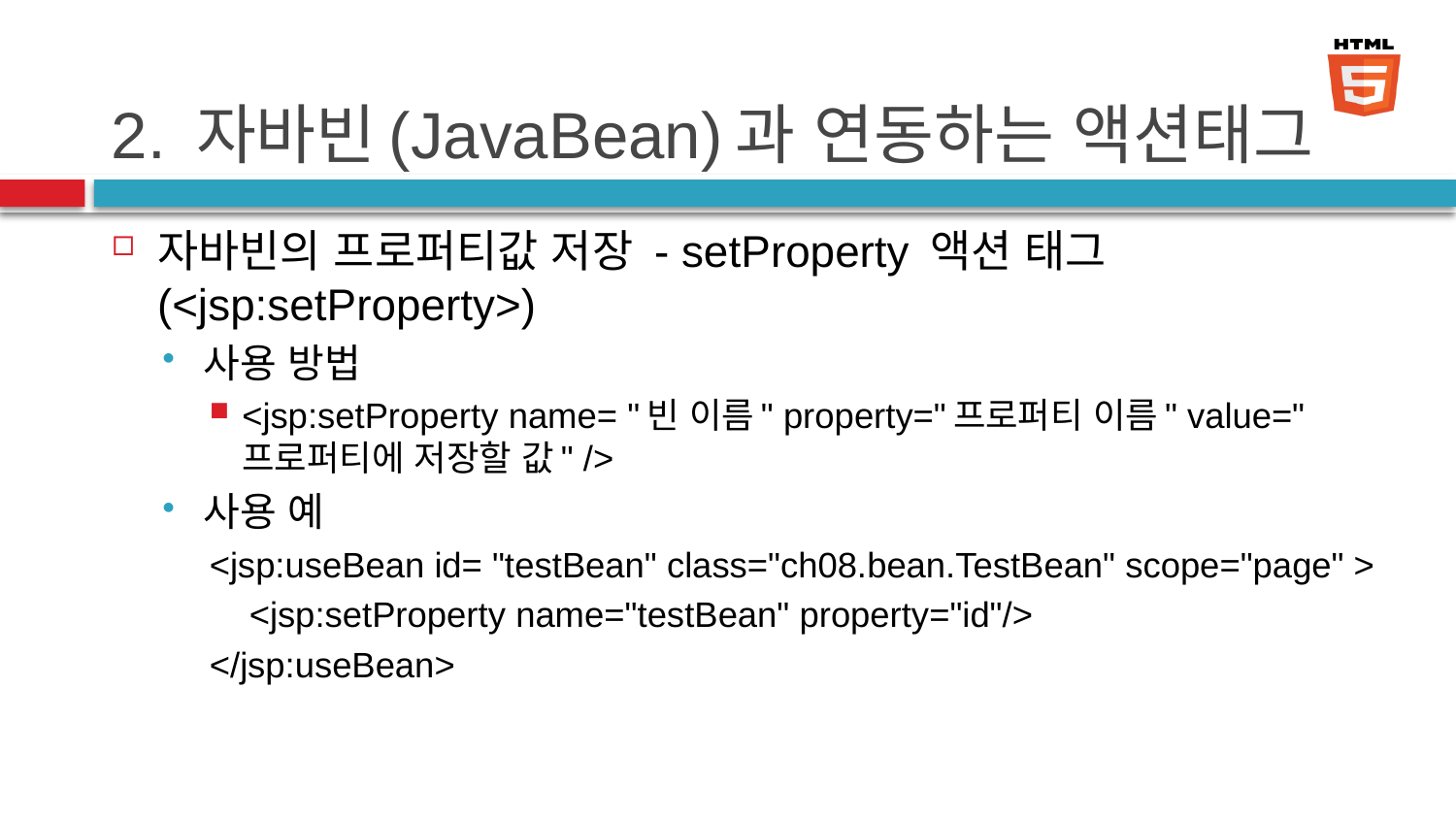

# 2. 자바빈(JavaBean)과 연동하는 액션태그
자바빈의 프로퍼티값 저장 - setProperty 액션 태그(<jsp:setProperty>)
사용 방법
<jsp:setProperty name= "빈 이름" property="프로퍼티 이름" value="프로퍼티에 저장할 값" />
사용 예
<jsp:useBean id= "testBean" class="ch08.bean.TestBean" scope="page" >
    <jsp:setProperty name="testBean" property="id"/>
</jsp:useBean>